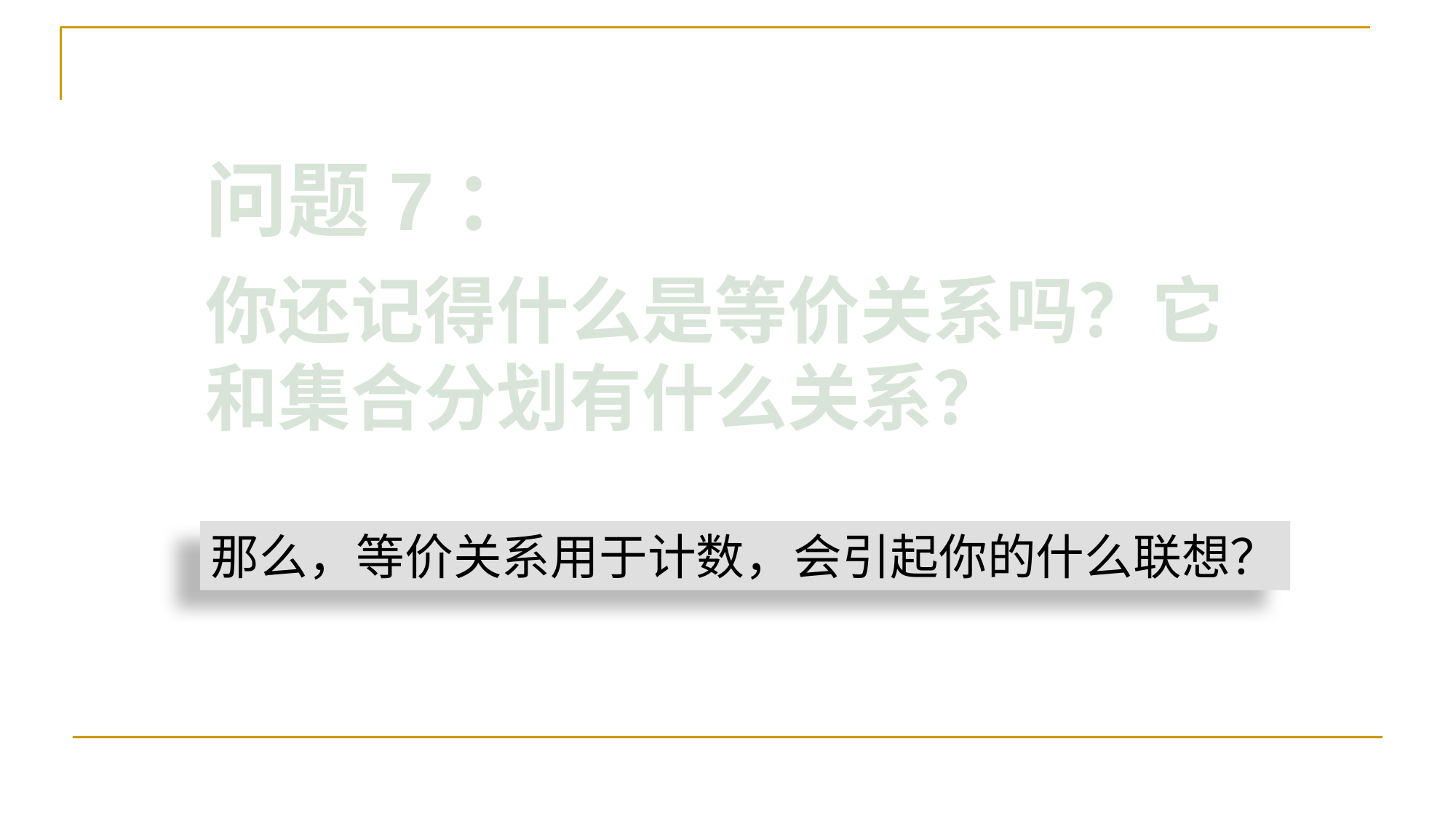

问题7：
你还记得什么是等价关系吗？它和集合分划有什么关系？
那么，等价关系用于计数，会引起你的什么联想？